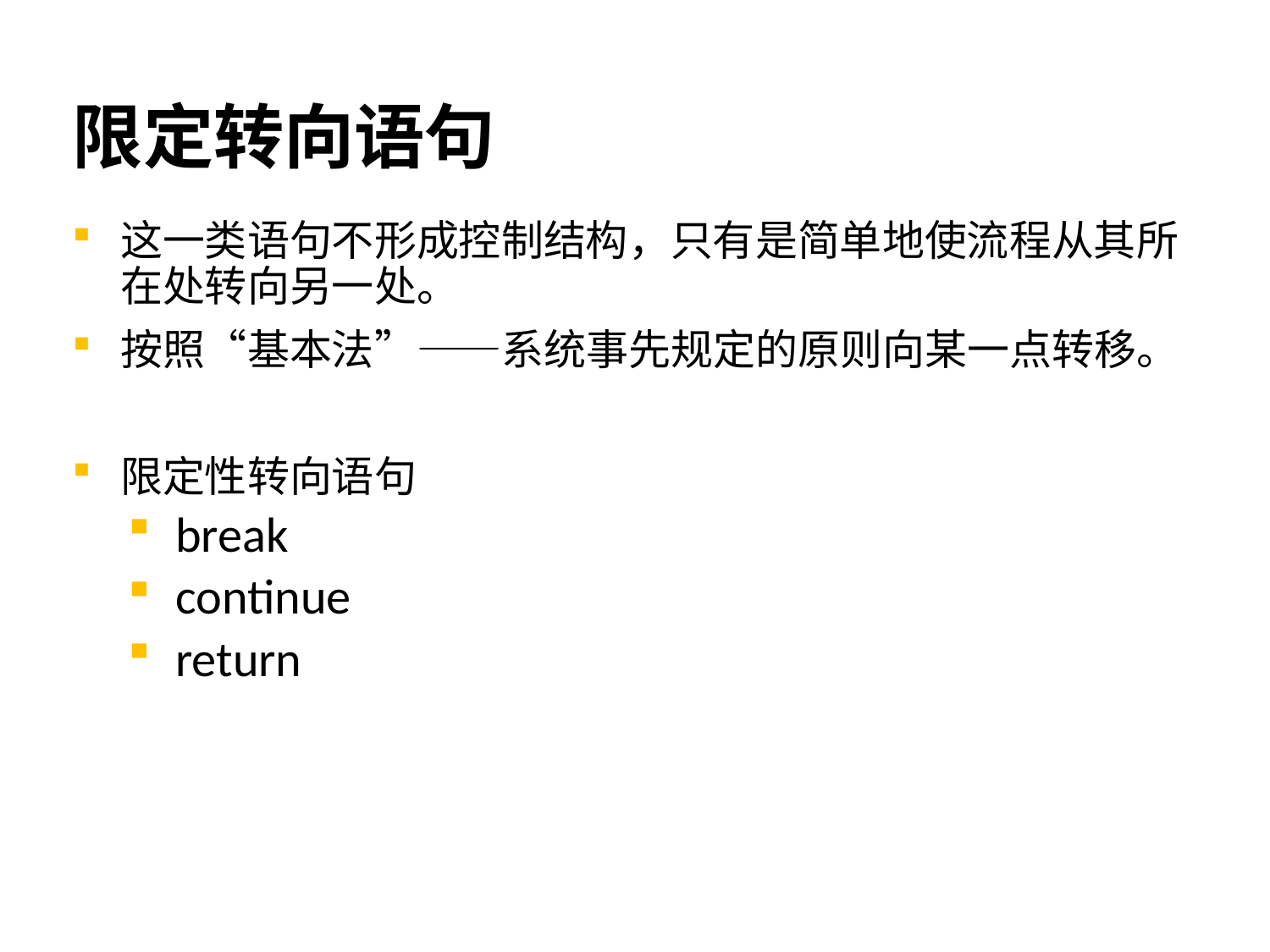

# 限定转向语句
这一类语句不形成控制结构，只有是简单地使流程从其所在处转向另一处。
按照“基本法”——系统事先规定的原则向某一点转移。

限定性转向语句
break
continue
return